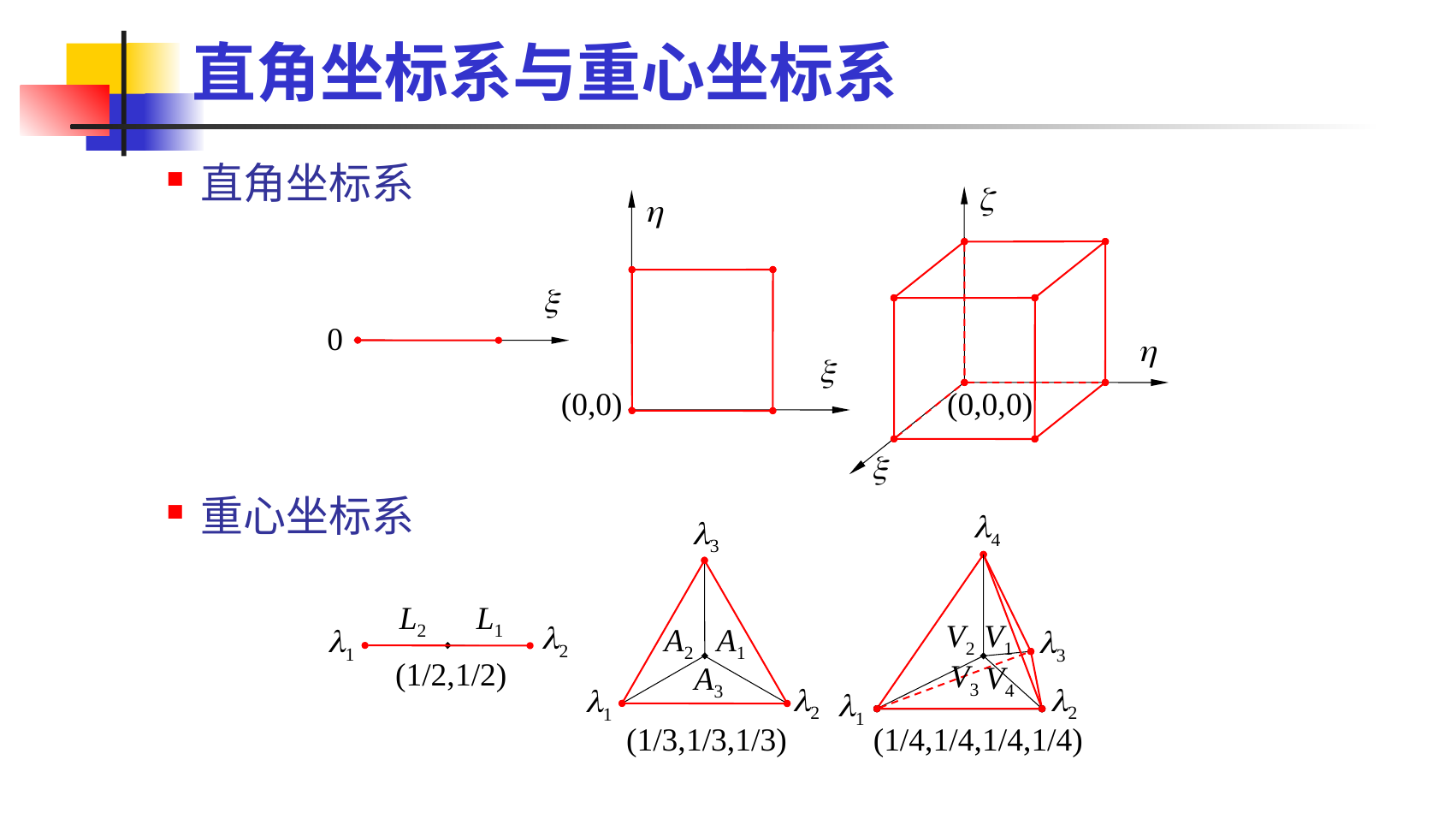

# 直角坐标系与重心坐标系
直角坐标系

重心坐标系

ζ
η
ξ
0
η
ξ
(0,0)
(0,0,0)
ξ
λ4

V2
V1
λ3

V3

V4
λ2
λ1

(1/4,1/4,1/4,1/4)
λ3

A2
A1

A3
λ2
λ1

(1/3,1/3,1/3)
L2
L1
λ2
λ1

(1/2,1/2)